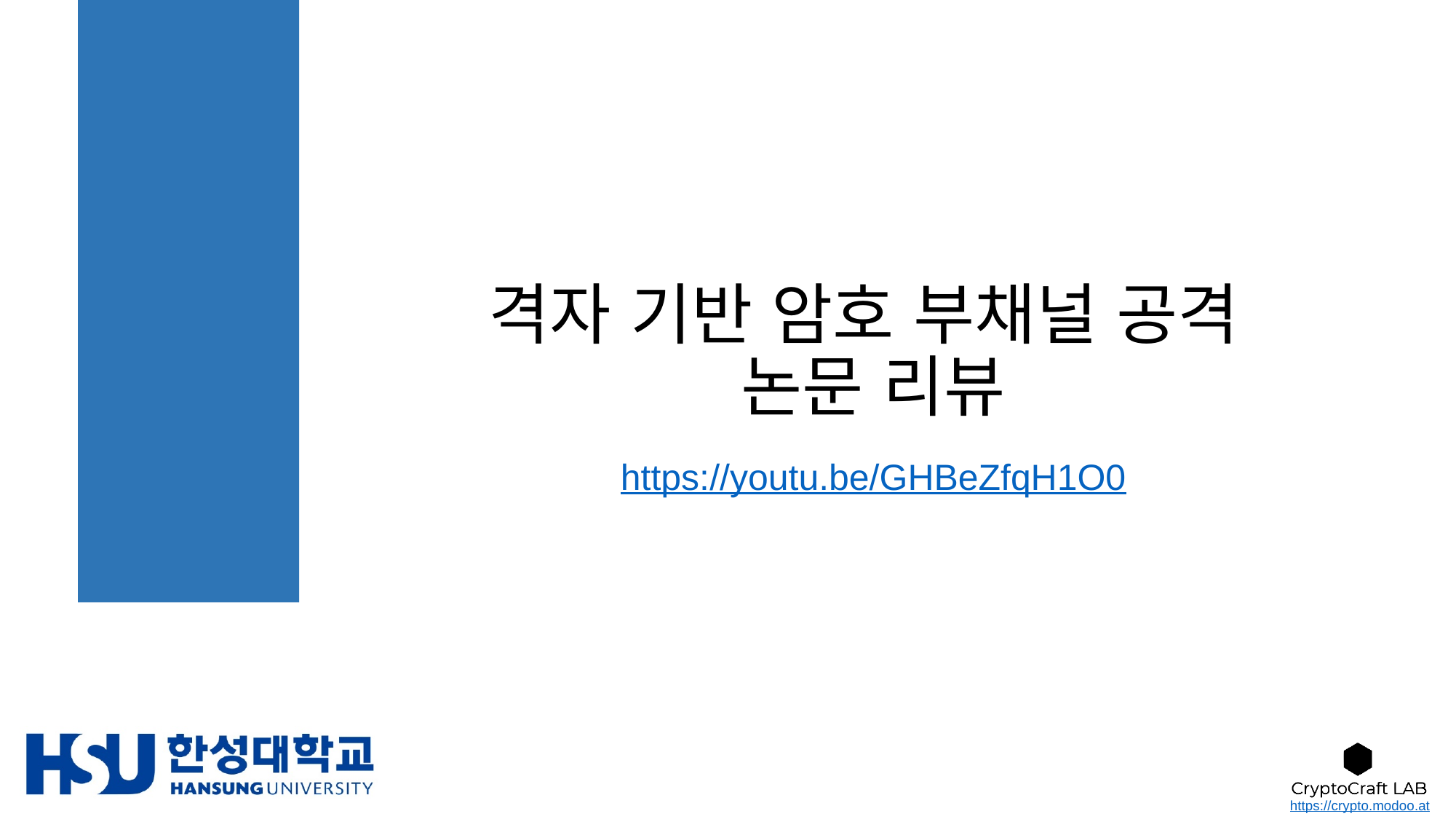

# 격자 기반 암호 부채널 공격 논문 리뷰
https://youtu.be/GHBeZfqH1O0